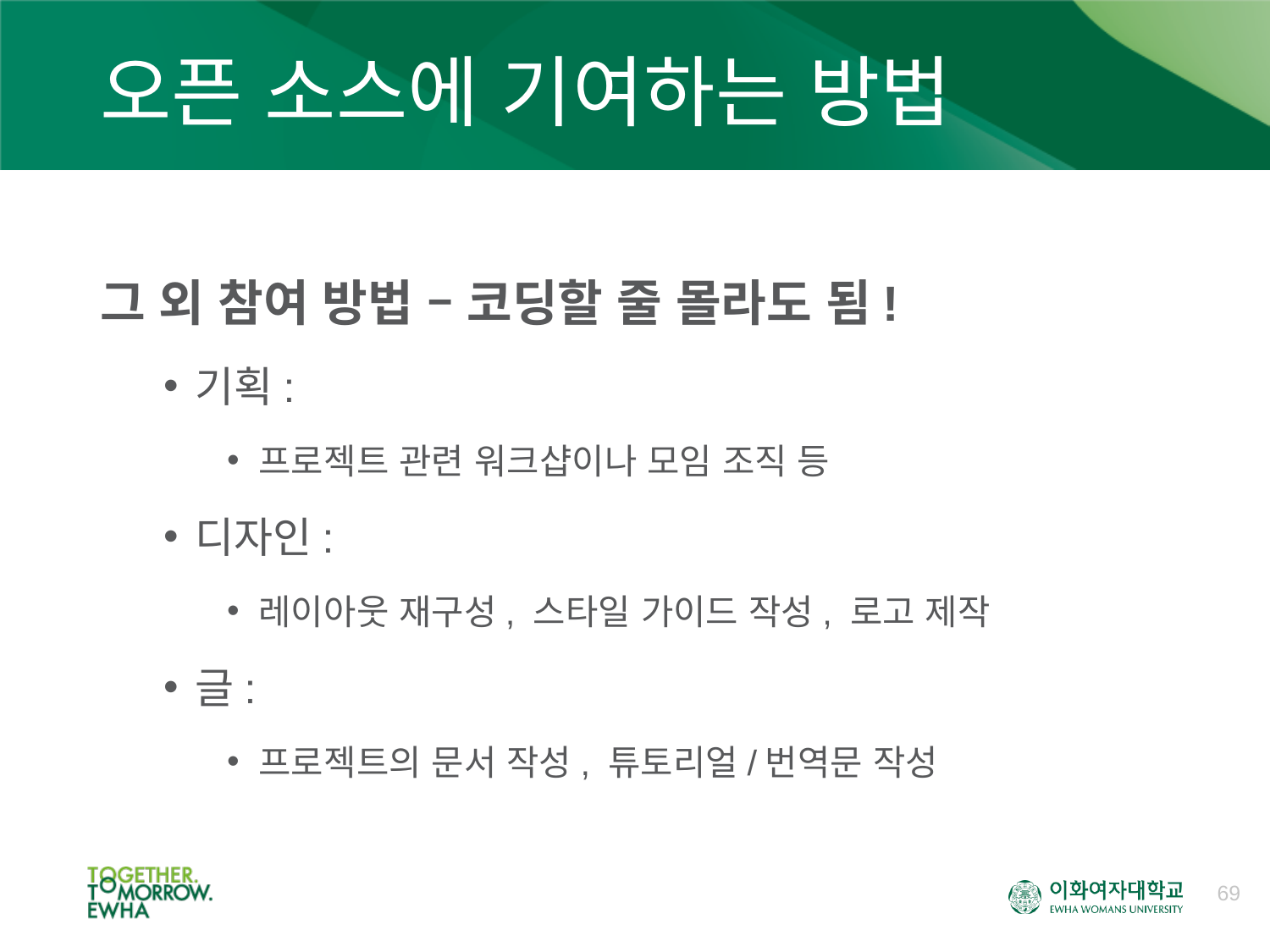

# 오픈 소스에 기여하는 방법
그 외 참여 방법 – 코딩할 줄 몰라도 됨!
기획:
프로젝트 관련 워크샵이나 모임 조직 등
디자인:
레이아웃 재구성, 스타일 가이드 작성, 로고 제작
글:
프로젝트의 문서 작성, 튜토리얼/번역문 작성

69